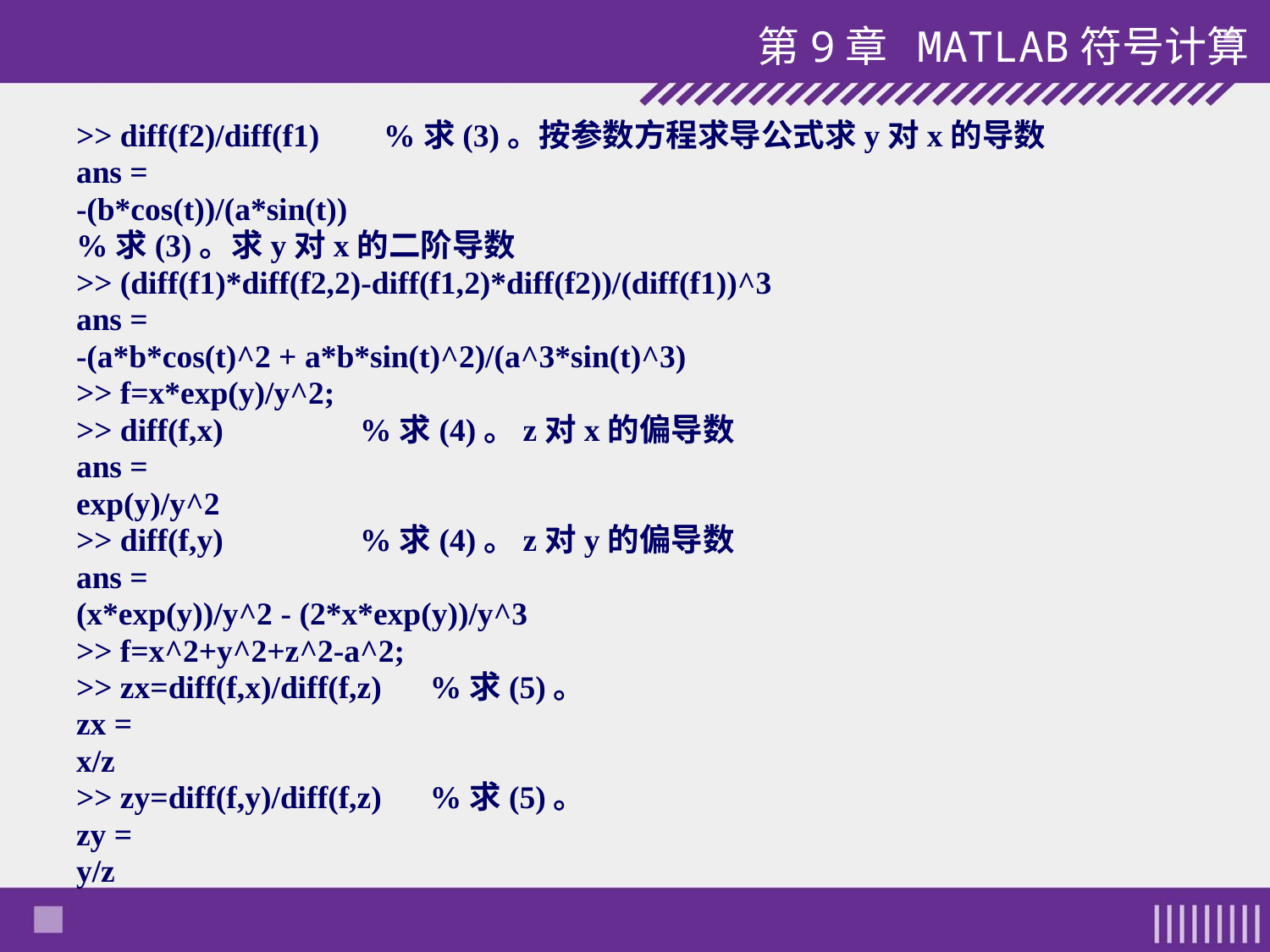

第9章  MATLAB符号计算
>> diff(f2)/diff(f1)        %求(3)。按参数方程求导公式求y对x的导数
ans =
-(b*cos(t))/(a*sin(t))
%求(3)。求y对x的二阶导数
>> (diff(f1)*diff(f2,2)-diff(f1,2)*diff(f2))/(diff(f1))^3
ans =
-(a*b*cos(t)^2 + a*b*sin(t)^2)/(a^3*sin(t)^3)
>> f=x*exp(y)/y^2;
>> diff(f,x)                 %求(4)。z对x的偏导数
ans =
exp(y)/y^2
>> diff(f,y)                 %求(4)。z对y的偏导数
ans =
(x*exp(y))/y^2 - (2*x*exp(y))/y^3
>> f=x^2+y^2+z^2-a^2;
>> zx=diff(f,x)/diff(f,z)      %求(5)。
zx =
x/z
>> zy=diff(f,y)/diff(f,z)      %求(5)。
zy =
y/z